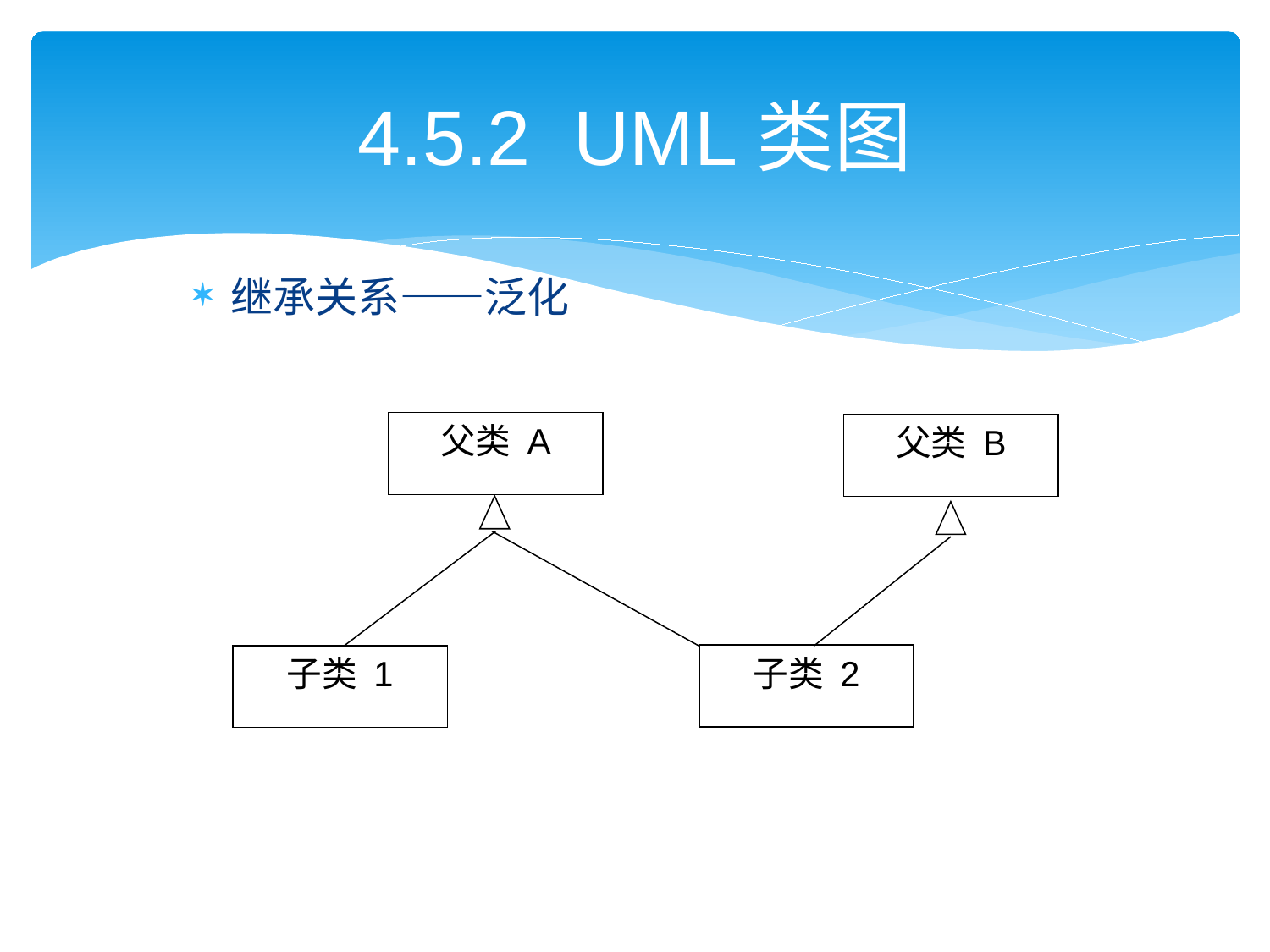

# 4.5.2  UML类图
继承关系——泛化
父类 A
父类 B

子类 2
子类 1